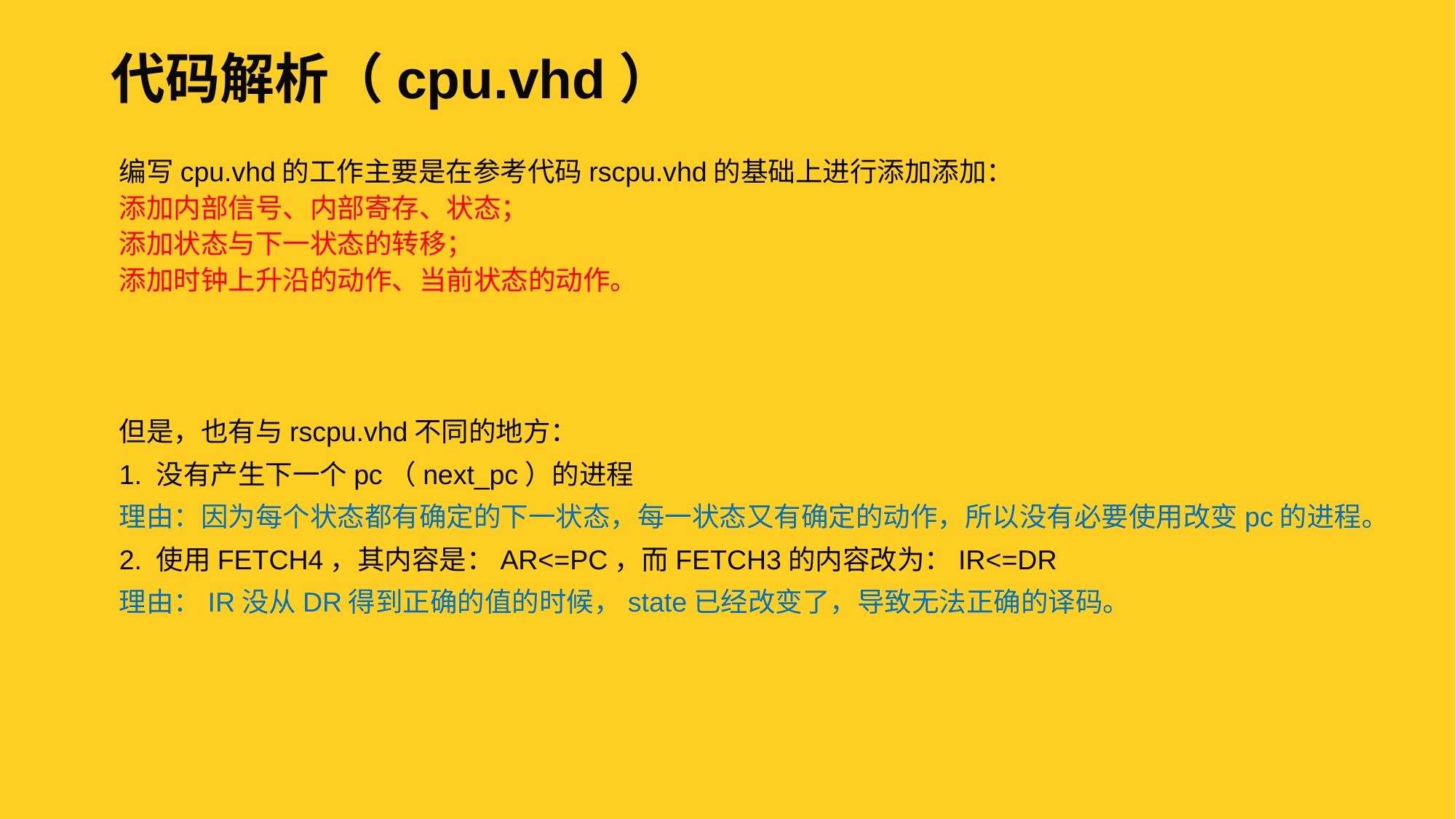

代码解析（cpu.vhd）
编写cpu.vhd的工作主要是在参考代码rscpu.vhd的基础上进行添加添加：
添加内部信号、内部寄存、状态；
添加状态与下一状态的转移；
添加时钟上升沿的动作、当前状态的动作。
但是，也有与rscpu.vhd不同的地方：
1. 没有产生下一个pc（next_pc）的进程
理由：因为每个状态都有确定的下一状态，每一状态又有确定的动作，所以没有必要使用改变pc的进程。
2. 使用FETCH4，其内容是：AR<=PC，而FETCH3的内容改为：IR<=DR
理由：IR没从DR得到正确的值的时候，state已经改变了，导致无法正确的译码。